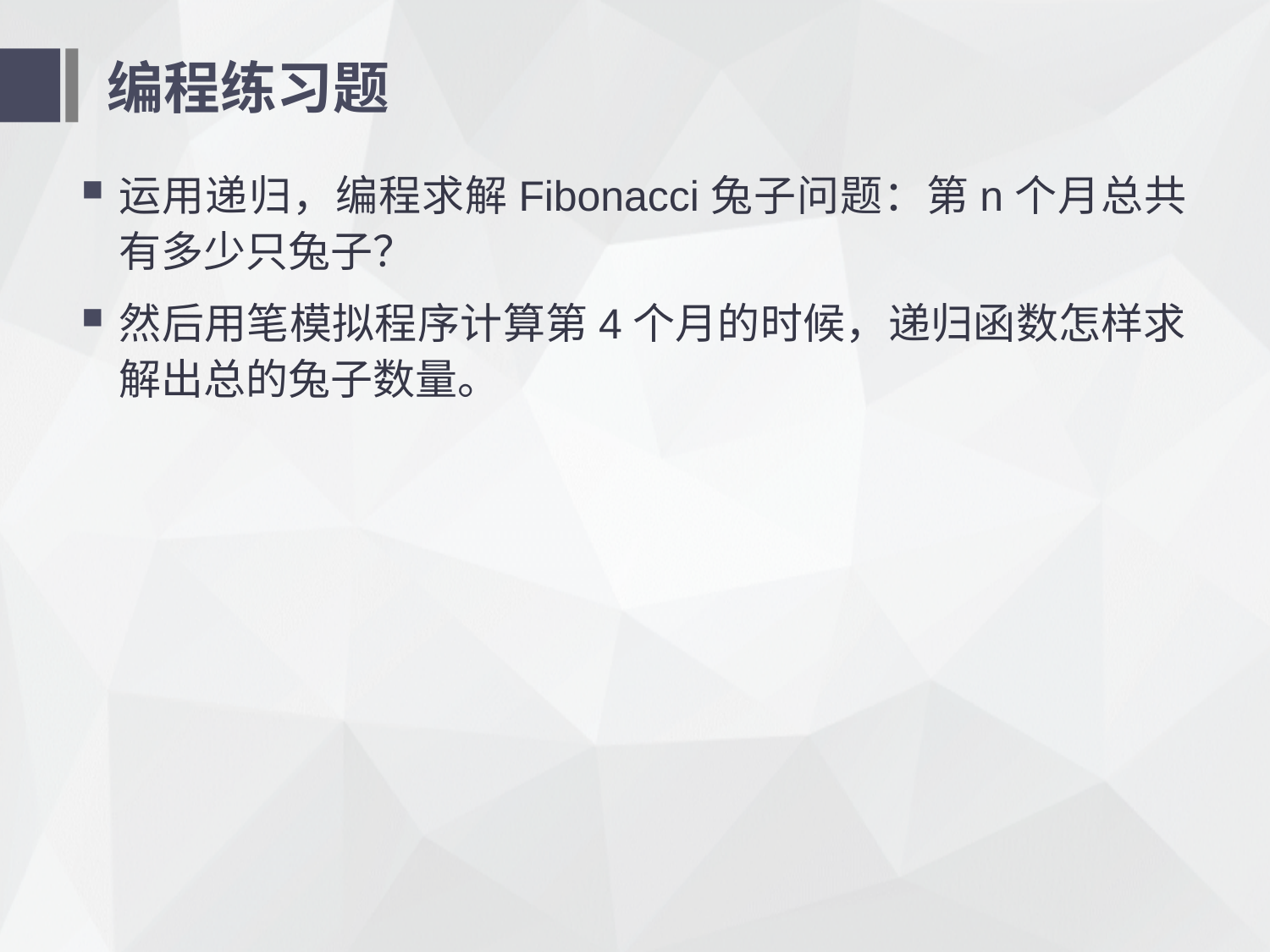

# 编程练习题
运用递归，编程求解Fibonacci兔子问题：第n个月总共有多少只兔子？
然后用笔模拟程序计算第4个月的时候，递归函数怎样求解出总的兔子数量。